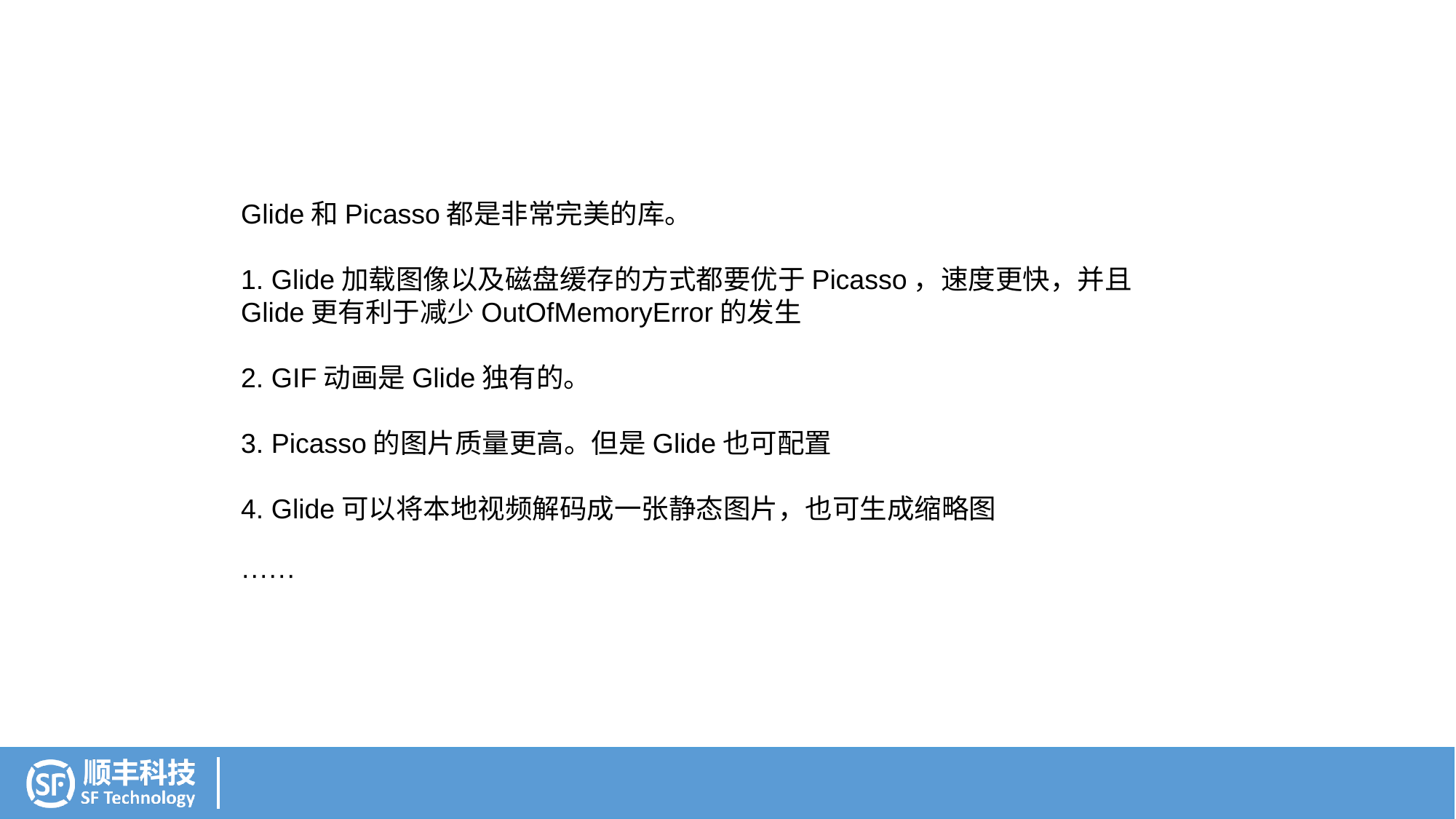

Glide和Picasso都是非常完美的库。

1. Glide加载图像以及磁盘缓存的方式都要优于Picasso，速度更快，并且Glide更有利于减少OutOfMemoryError的发生

2. GIF动画是Glide独有的。

3. Picasso的图片质量更高。但是Glide也可配置

4. Glide可以将本地视频解码成一张静态图片，也可生成缩略图

······